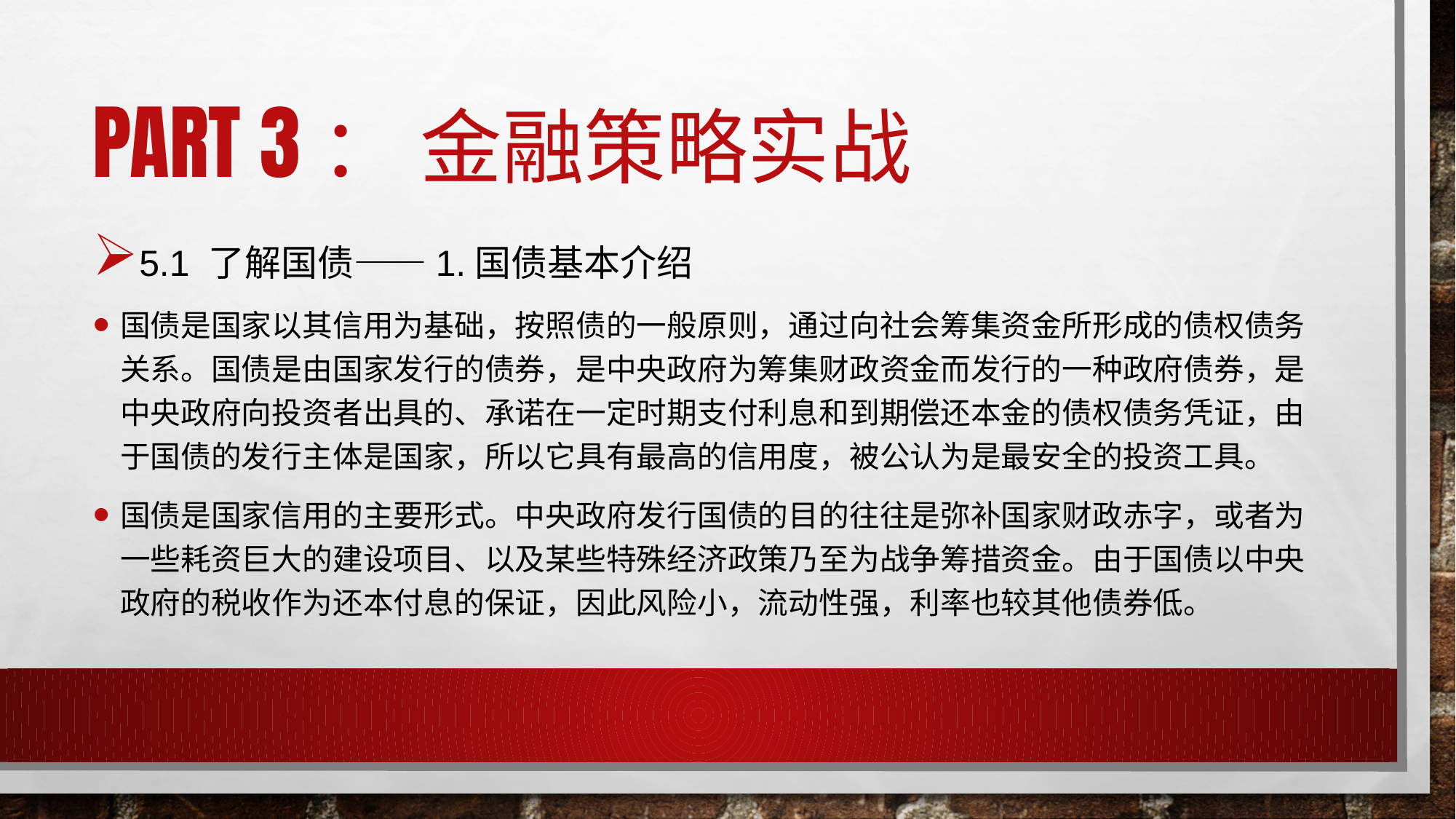

# Part 3： 金融策略实战
5.1 了解国债——1.国债基本介绍
国债是国家以其信用为基础，按照债的一般原则，通过向社会筹集资金所形成的债权债务关系。国债是由国家发行的债券，是中央政府为筹集财政资金而发行的一种政府债券，是中央政府向投资者出具的、承诺在一定时期支付利息和到期偿还本金的债权债务凭证，由于国债的发行主体是国家，所以它具有最高的信用度，被公认为是最安全的投资工具。
国债是国家信用的主要形式。中央政府发行国债的目的往往是弥补国家财政赤字，或者为一些耗资巨大的建设项目、以及某些特殊经济政策乃至为战争筹措资金。由于国债以中央政府的税收作为还本付息的保证，因此风险小，流动性强，利率也较其他债券低。